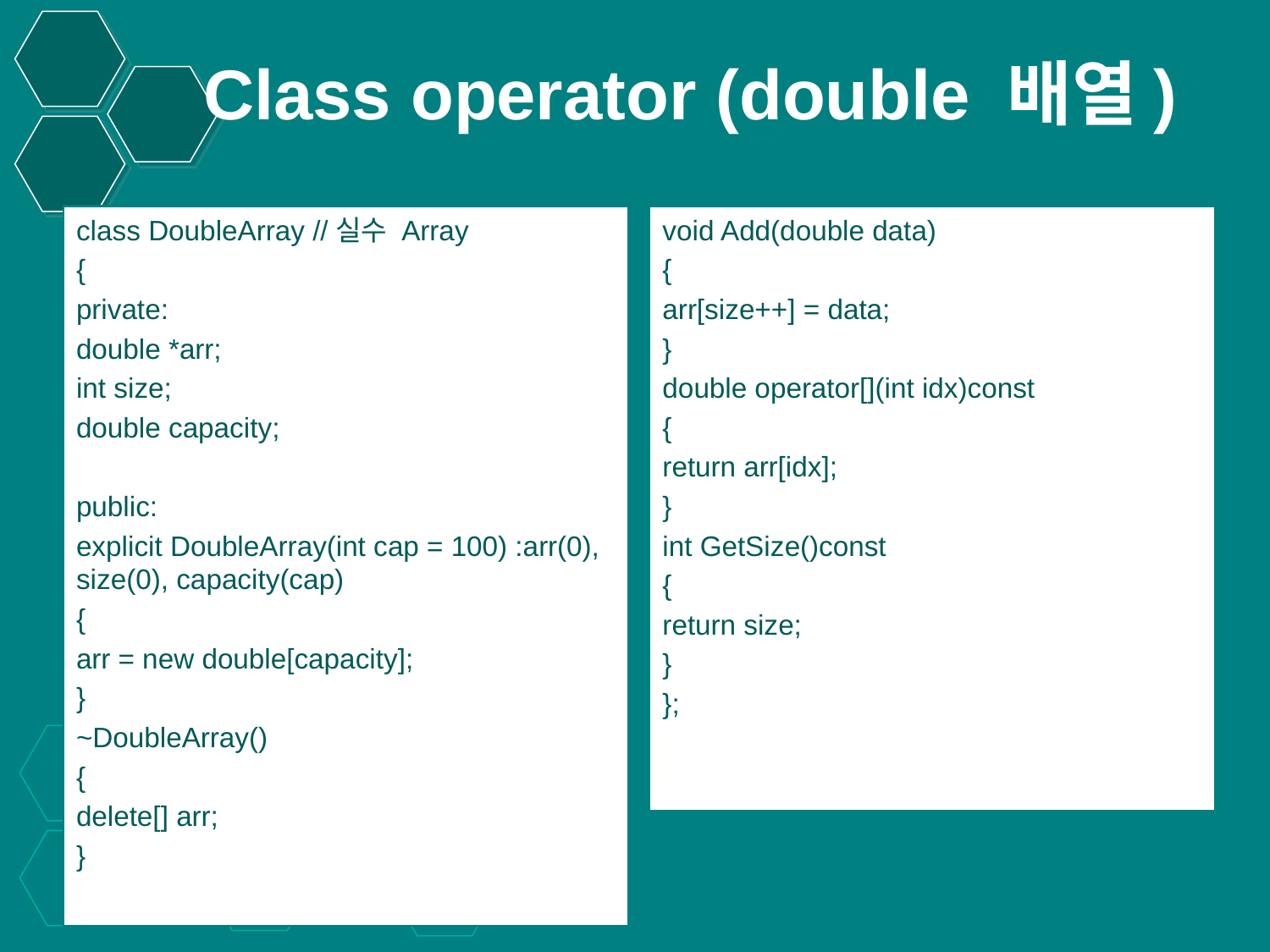

# Class operator (double 배열)
class DoubleArray //실수 Array
{
private:
double *arr;
int size;
double capacity;

public:
explicit DoubleArray(int cap = 100) :arr(0), size(0), capacity(cap)
{
arr = new double[capacity];
}
~DoubleArray()
{
delete[] arr;
}
void Add(double data)
{
arr[size++] = data;
}
double operator[](int idx)const
{
return arr[idx];
}
int GetSize()const
{
return size;
}
};